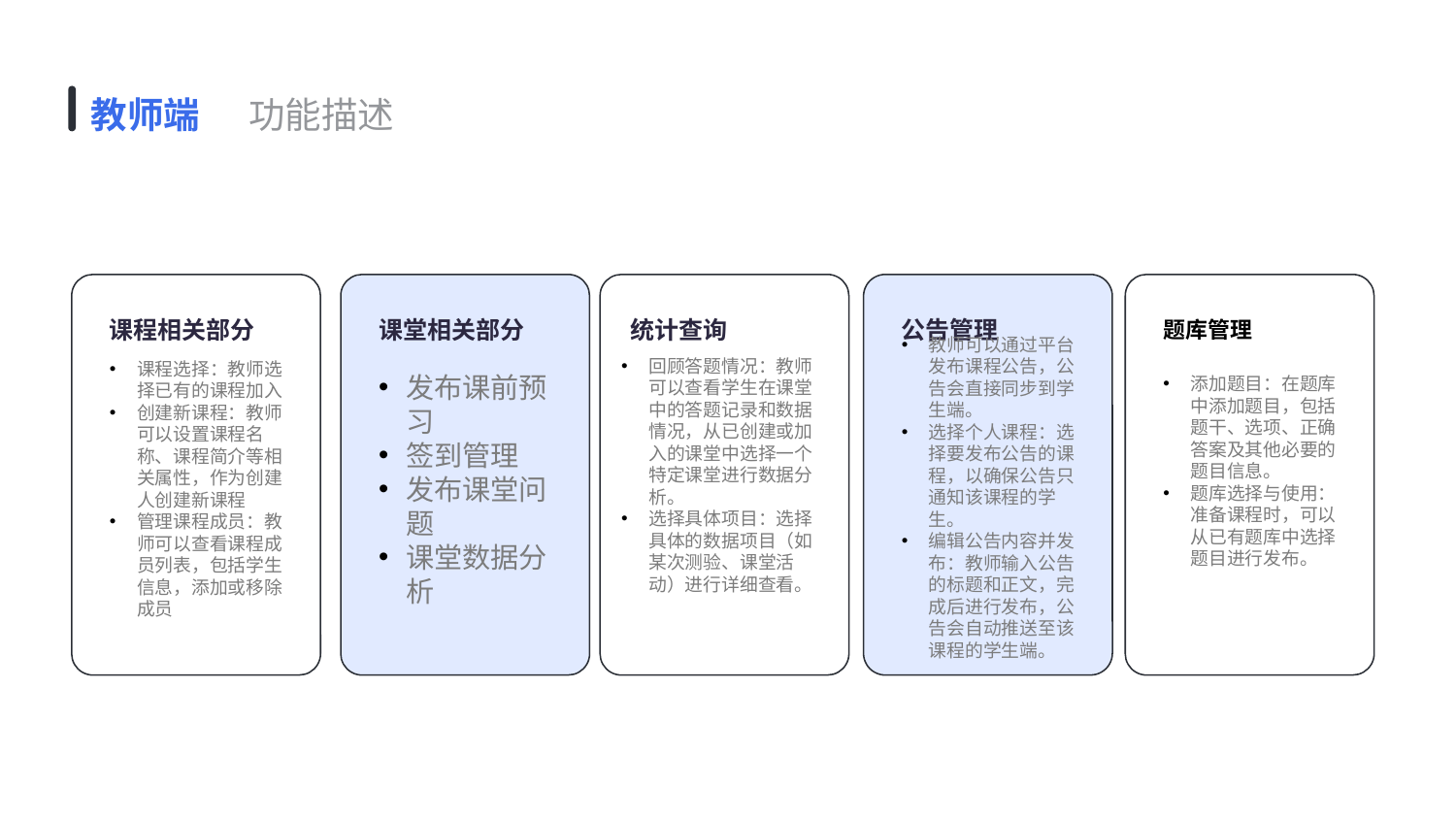

教师端
功能描述

回顾答题情况：教师可以查看学生在课堂中的答题记录和数据情况，从已创建或加入的课堂中选择一个特定课堂进行数据分析。
选择具体项目：选择具体的数据项目（如某次测验、课堂活动）进行详细查看。

课程相关部分
课堂相关部分
统计查询
公告管理
题库管理
课程选择：教师选择已有的课程加入
创建新课程：教师可以设置课程名称、课程简介等相关属性，作为创建人创建新课程
管理课程成员：教师可以查看课程成员列表，包括学生信息，添加或移除成员
发布课前预习
签到管理
发布课堂问题
课堂数据分析

教师可以通过平台发布课程公告，公告会直接同步到学生端。
选择个人课程：选择要发布公告的课程，以确保公告只通知该课程的学生。
编辑公告内容并发布：教师输入公告的标题和正文，完成后进行发布，公告会自动推送至该课程的学生端。
添加题目：在题库中添加题目，包括题干、选项、正确答案及其他必要的题目信息。
题库选择与使用：准备课程时，可以从已有题库中选择题目进行发布。